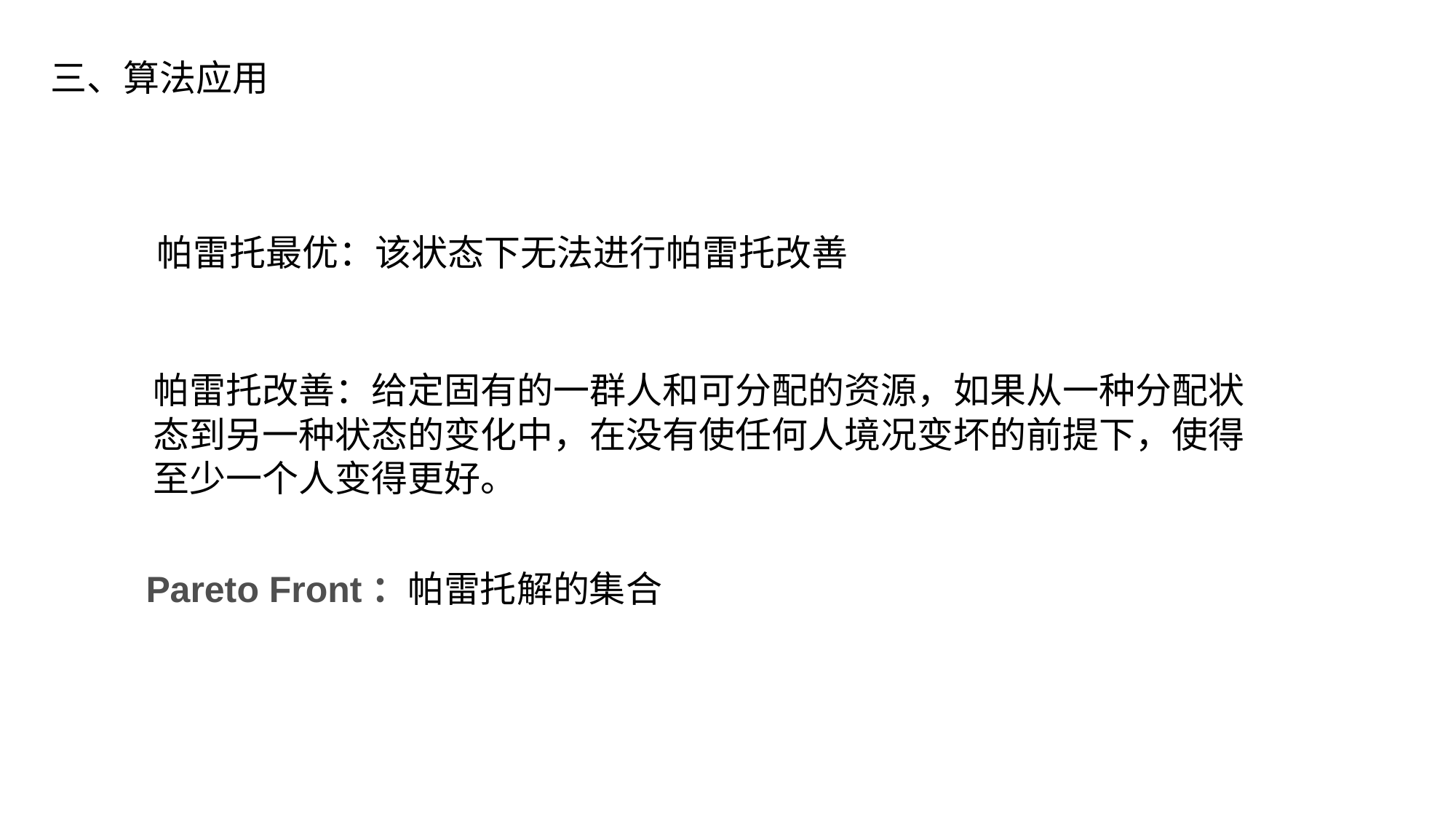

# 三、算法应用
帕雷托最优：该状态下无法进行帕雷托改善
帕雷托改善：给定固有的一群人和可分配的资源，如果从一种分配状态到另一种状态的变化中，在没有使任何人境况变坏的前提下，使得至少一个人变得更好。
Pareto Front：帕雷托解的集合